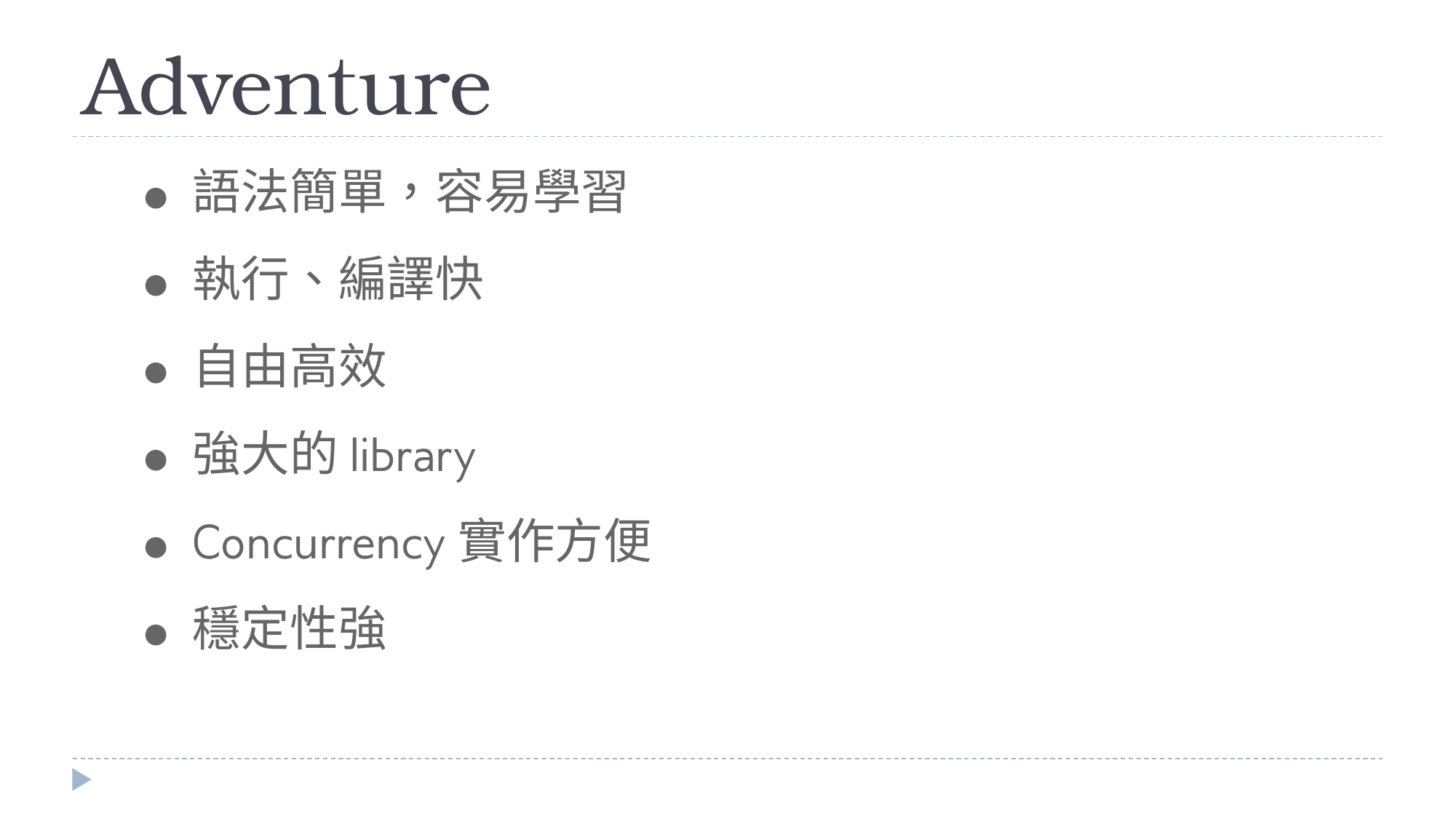

# Adventure
語法簡單，容易學習
執行、編譯快
自由高效
強大的library
Concurrency實作方便
穩定性強